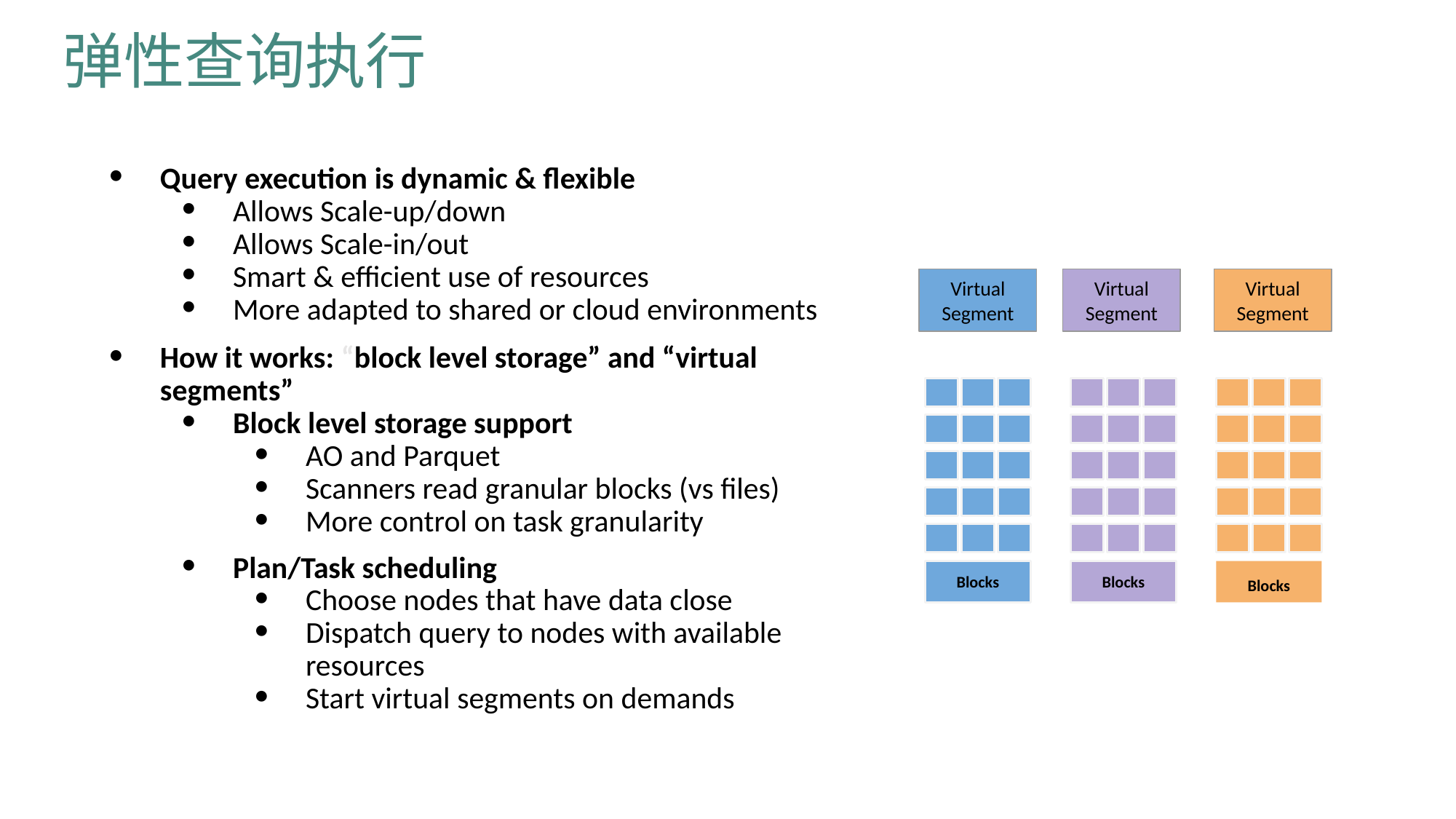

# 弹性查询执行
Query execution is dynamic & flexible
Allows Scale-up/down
Allows Scale-in/out
Smart & efficient use of resources
More adapted to shared or cloud environments

How it works: “block level storage” and “virtual segments”
Block level storage support
AO and Parquet
Scanners read granular blocks (vs files)
More control on task granularity
Plan/Task scheduling
Choose nodes that have data close
Dispatch query to nodes with available resources
Start virtual segments on demands
Virtual
Segment
Virtual
Segment
Virtual
Segment

Blocks
Blocks
Blocks